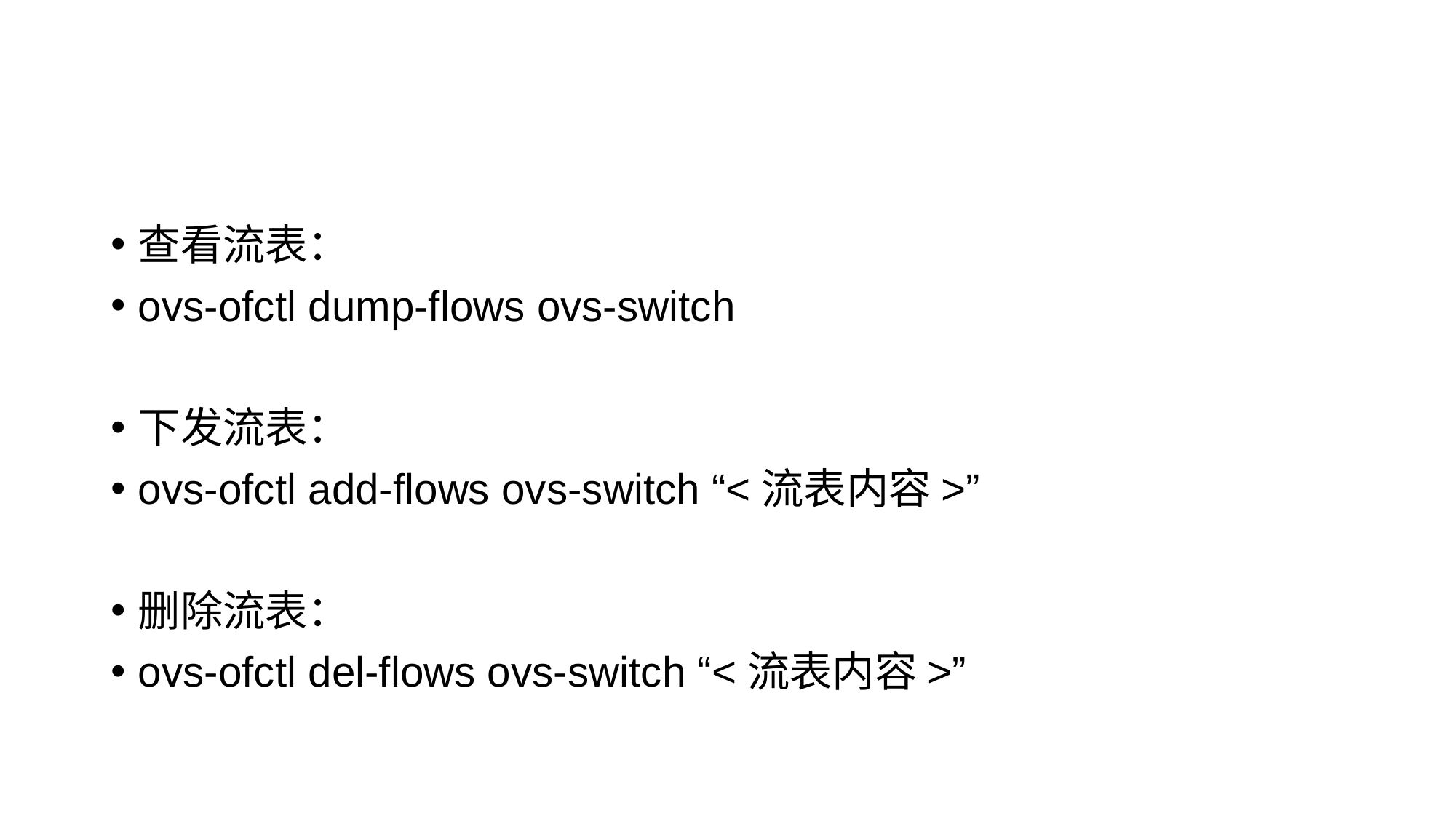

#
查看流表：
ovs-ofctl dump-flows ovs-switch

下发流表：
ovs-ofctl add-flows ovs-switch “<流表内容>”

删除流表：
ovs-ofctl del-flows ovs-switch “<流表内容>”